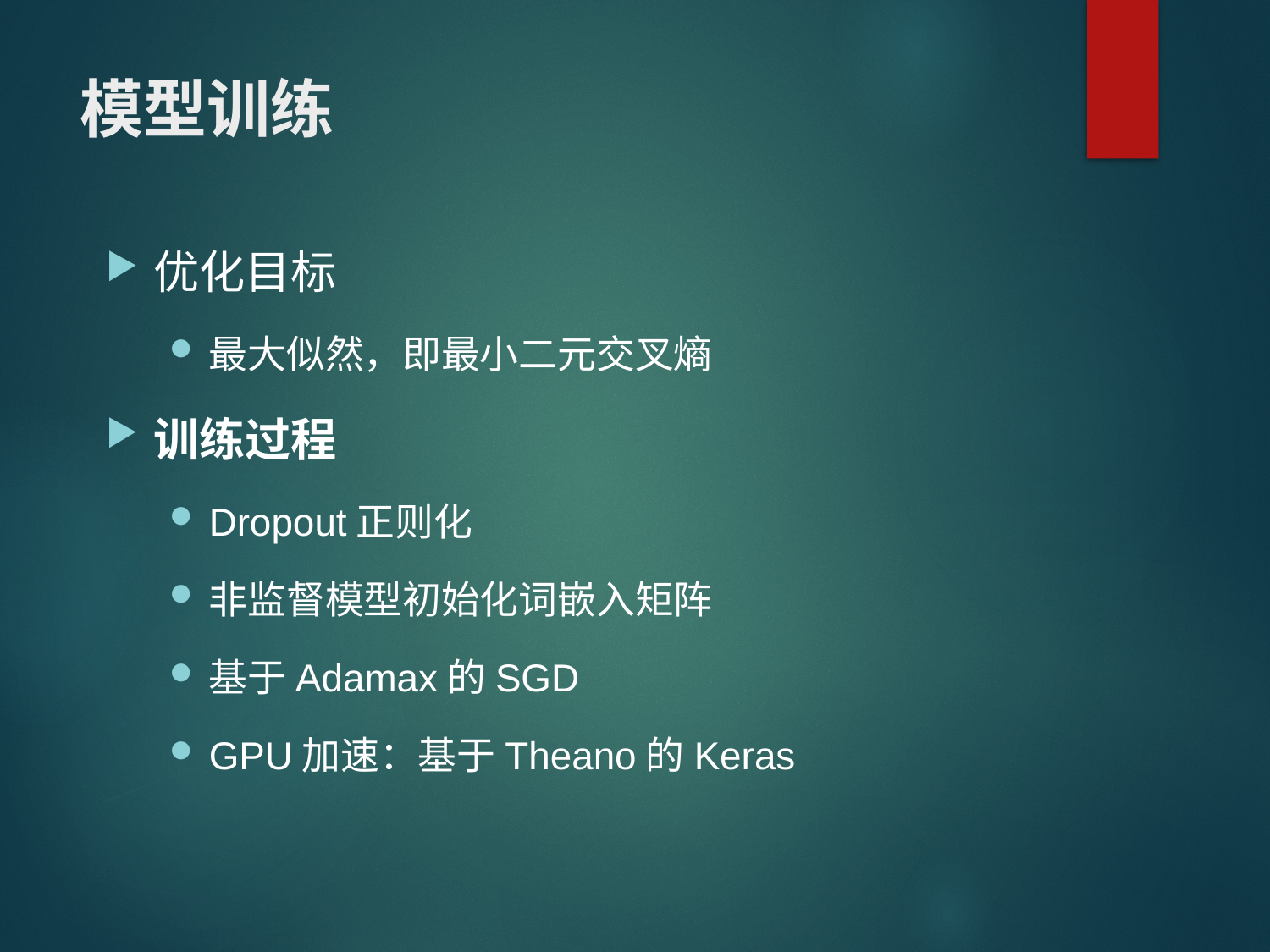

# 模型训练
优化目标
最大似然，即最小二元交叉熵
训练过程
Dropout正则化
非监督模型初始化词嵌入矩阵
基于Adamax的SGD
GPU加速：基于Theano的Keras